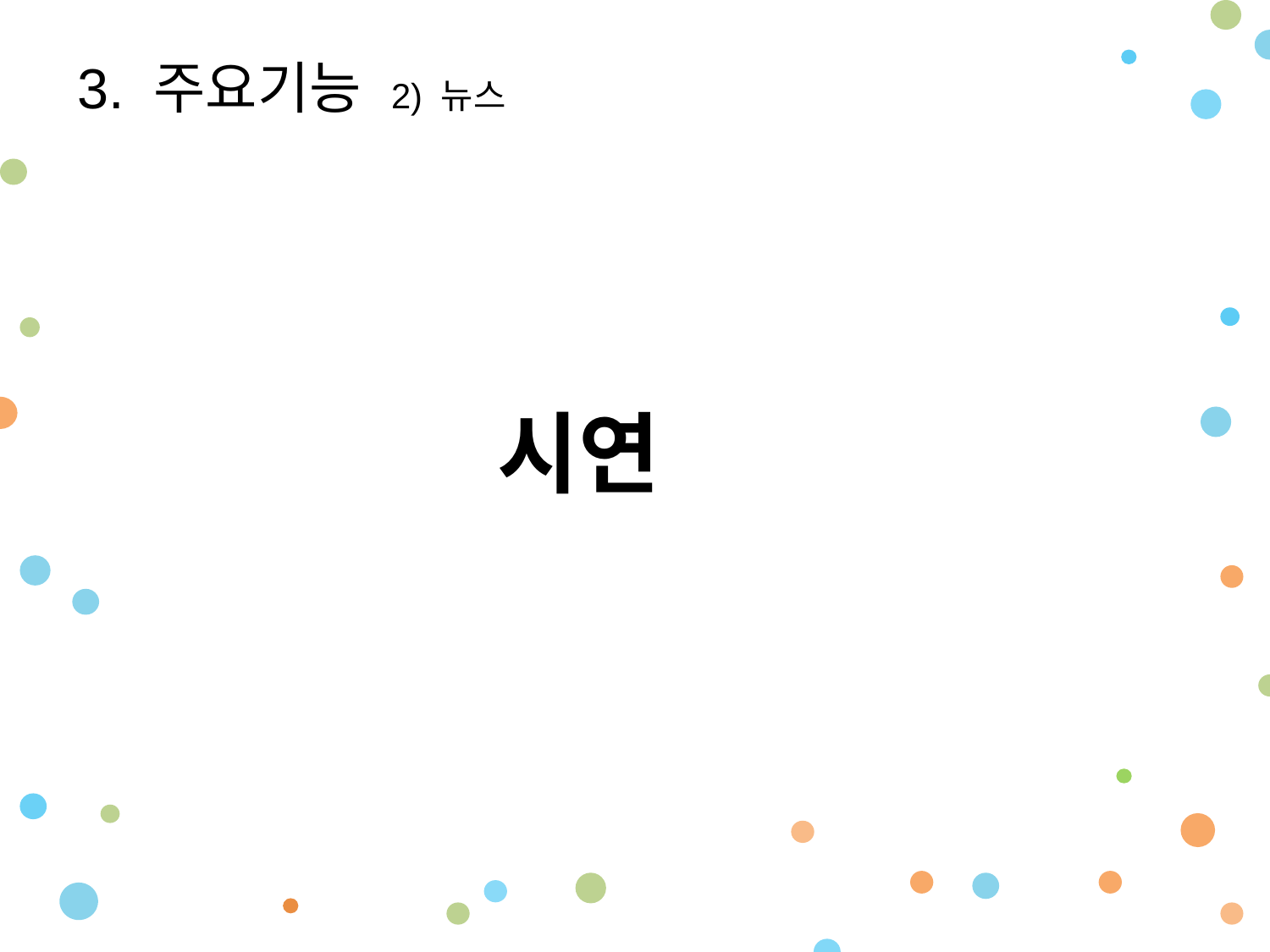

3. 주요기능 2) 뉴스
꾹 눌었을 때
시연